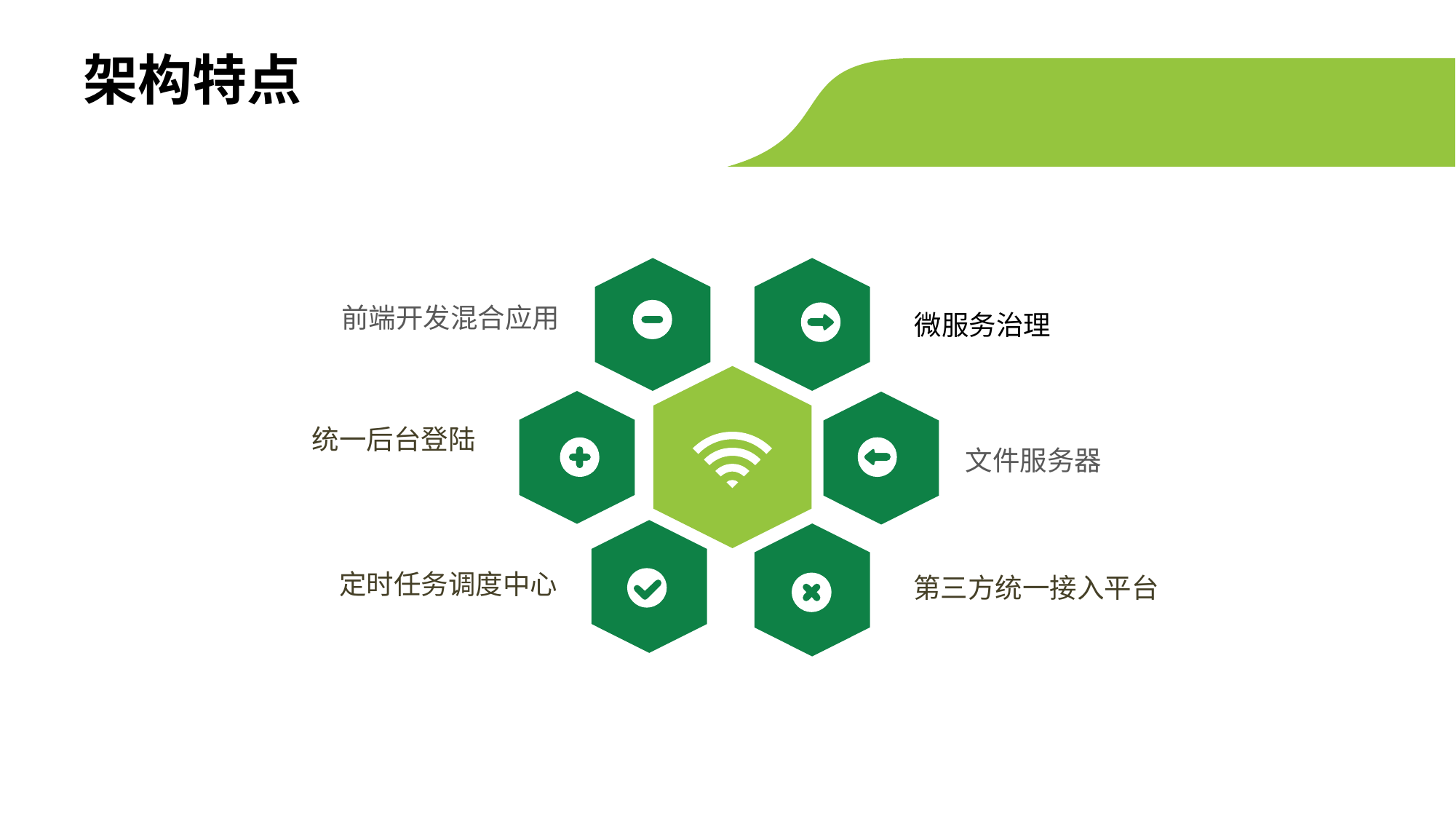

架构特点

前端开发混合应用

微服务治理

统一后台登陆

文件服务器

定时任务调度中心
第三方统一接入平台